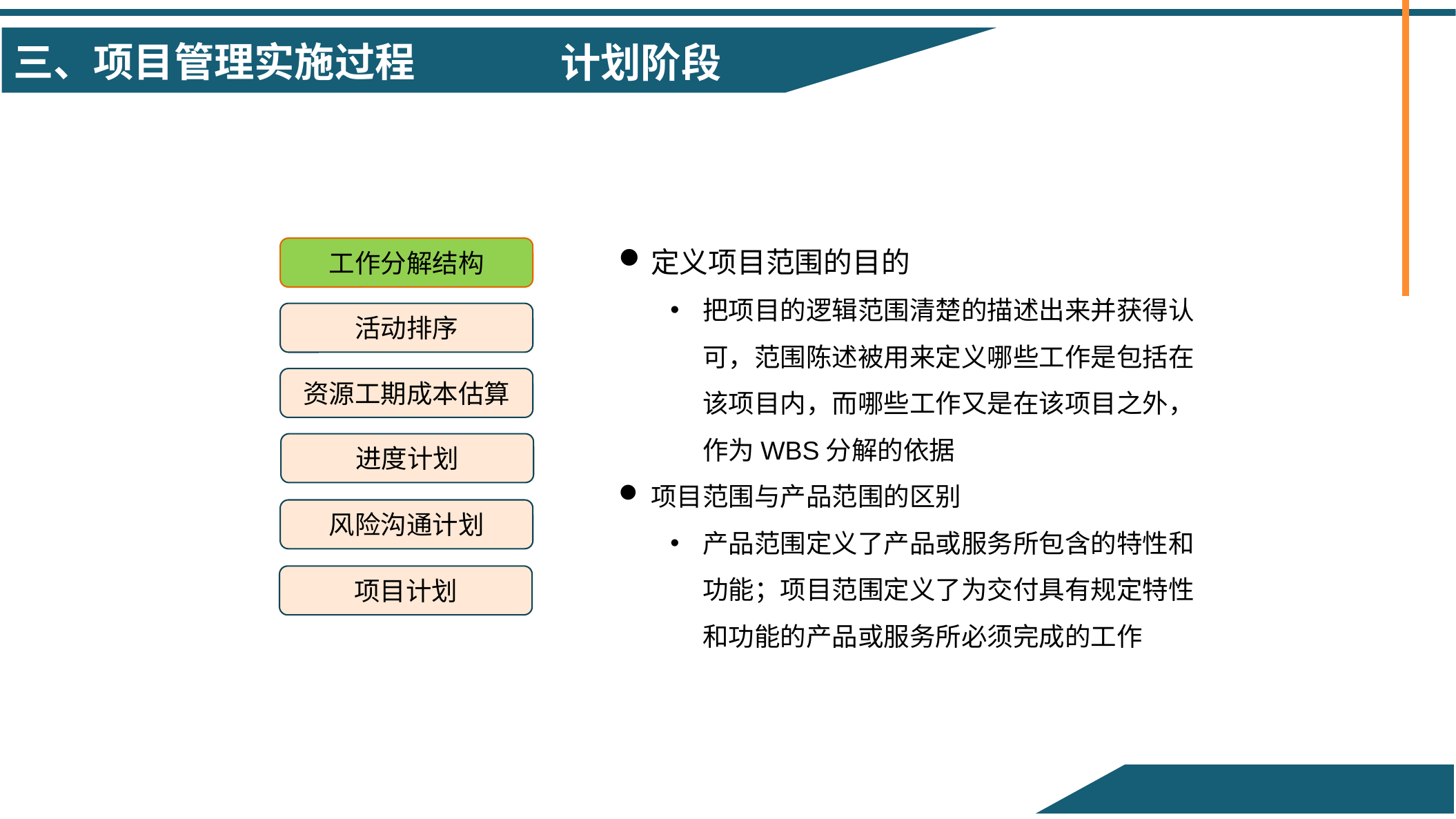

计划阶段
定义项目范围的目的
把项目的逻辑范围清楚的描述出来并获得认可，范围陈述被用来定义哪些工作是包括在该项目内，而哪些工作又是在该项目之外，作为WBS分解的依据
项目范围与产品范围的区别
产品范围定义了产品或服务所包含的特性和功能；项目范围定义了为交付具有规定特性和功能的产品或服务所必须完成的工作
工作分解结构
活动排序
资源工期成本估算
进度计划
风险沟通计划
项目计划